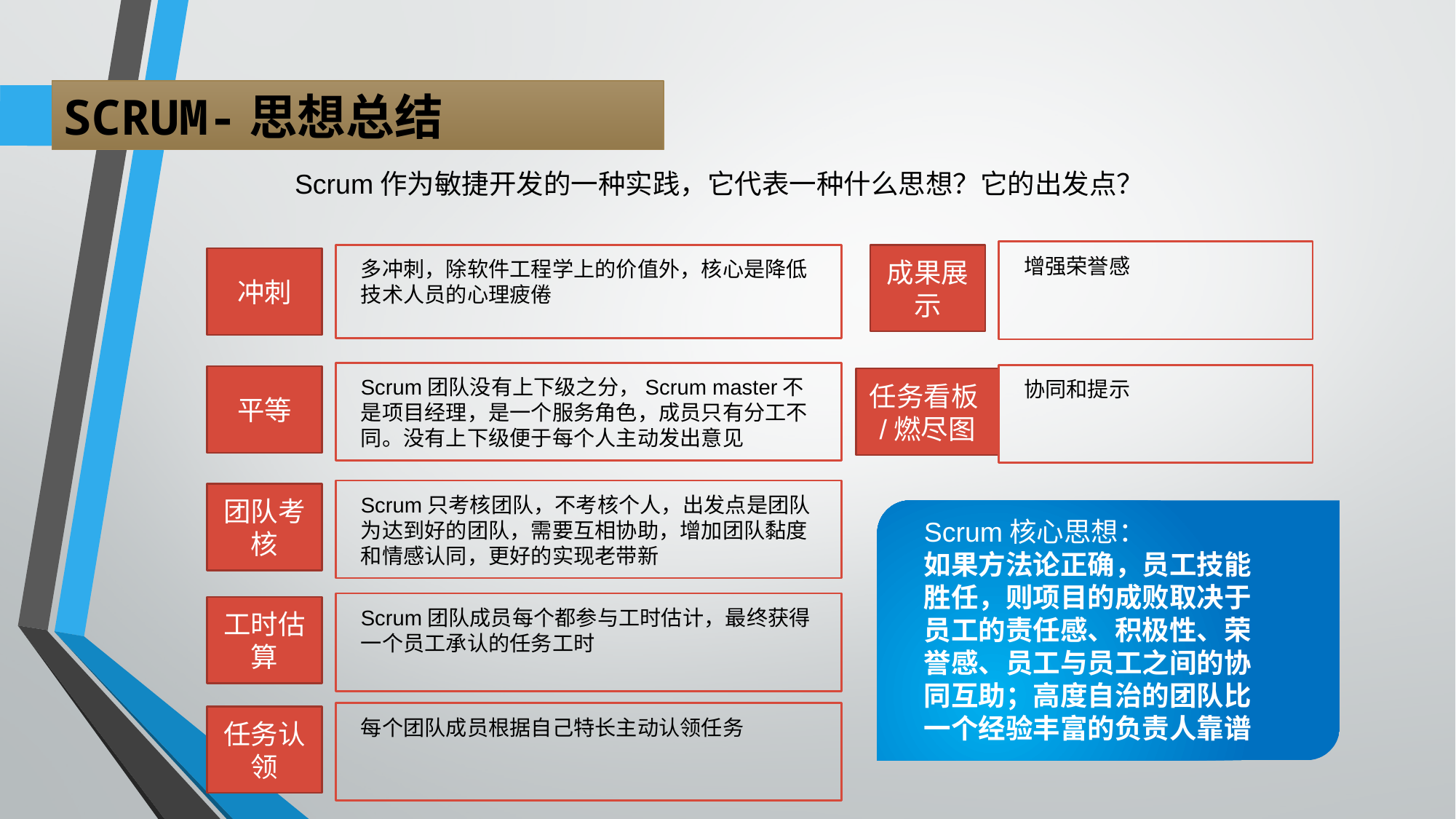

SCRUM-思想总结

Scrum作为敏捷开发的一种实践，它代表一种什么思想？它的出发点？

成果展示
增强荣誉感

冲刺
多冲刺，除软件工程学上的价值外，核心是降低技术人员的心理疲倦

平等
Scrum团队没有上下级之分，Scrum master不是项目经理，是一个服务角色，成员只有分工不同。没有上下级便于每个人主动发出意见

任务看板/燃尽图
协同和提示

团队考核
Scrum只考核团队，不考核个人，出发点是团队为达到好的团队，需要互相协助，增加团队黏度和情感认同，更好的实现老带新

Scrum核心思想：
如果方法论正确，员工技能胜任，则项目的成败取决于员工的责任感、积极性、荣誉感、员工与员工之间的协同互助；高度自治的团队比一个经验丰富的负责人靠谱

工时估算
Scrum团队成员每个都参与工时估计，最终获得一个员工承认的任务工时

任务认领
每个团队成员根据自己特长主动认领任务